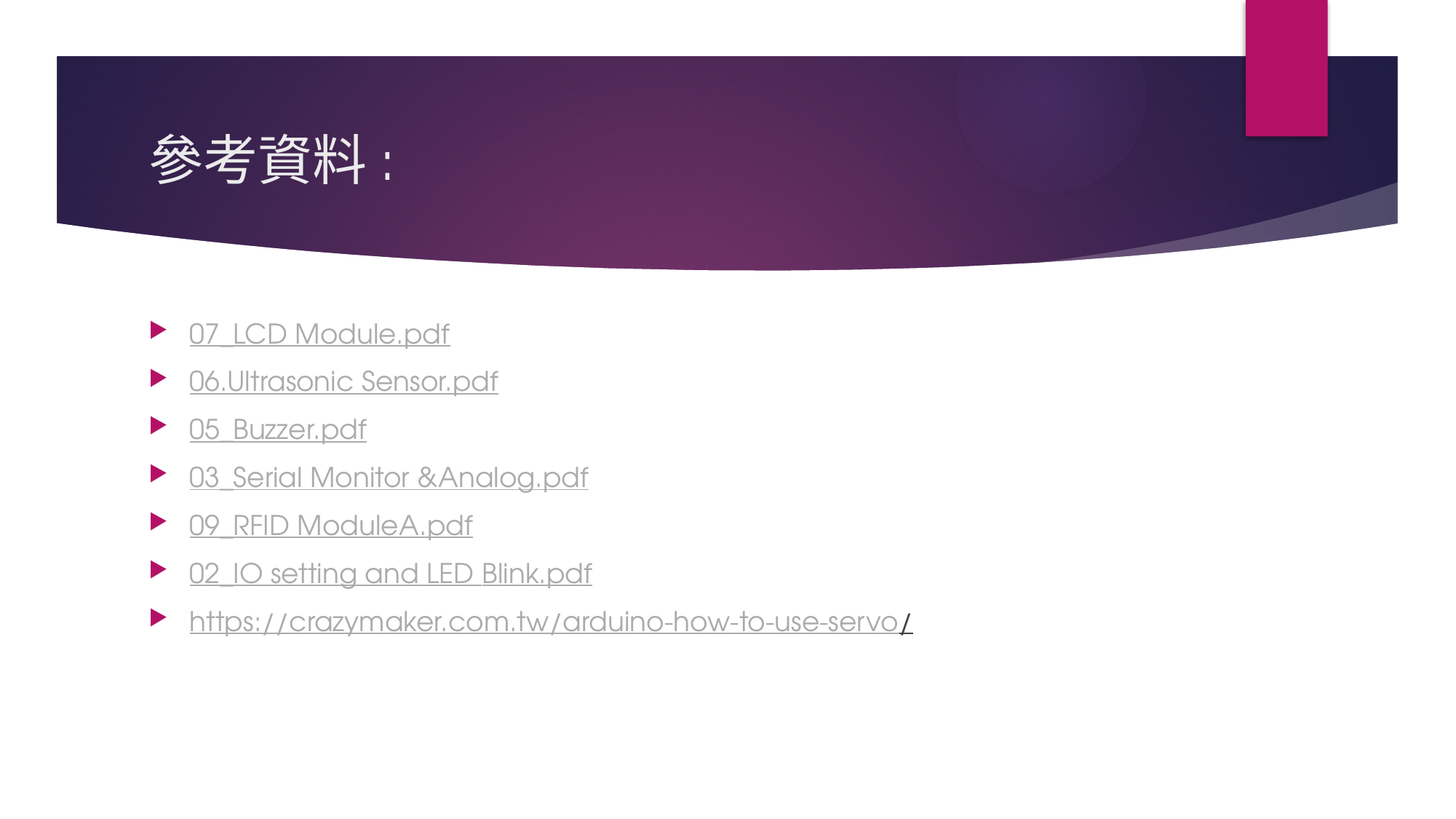

# 參考資料:
07_LCD Module.pdf
06.Ultrasonic Sensor.pdf
05_Buzzer.pdf
03_Serial Monitor &Analog.pdf
09_RFID ModuleA.pdf
02_IO setting and LED Blink.pdf
https://crazymaker.com.tw/arduino-how-to-use-servo/